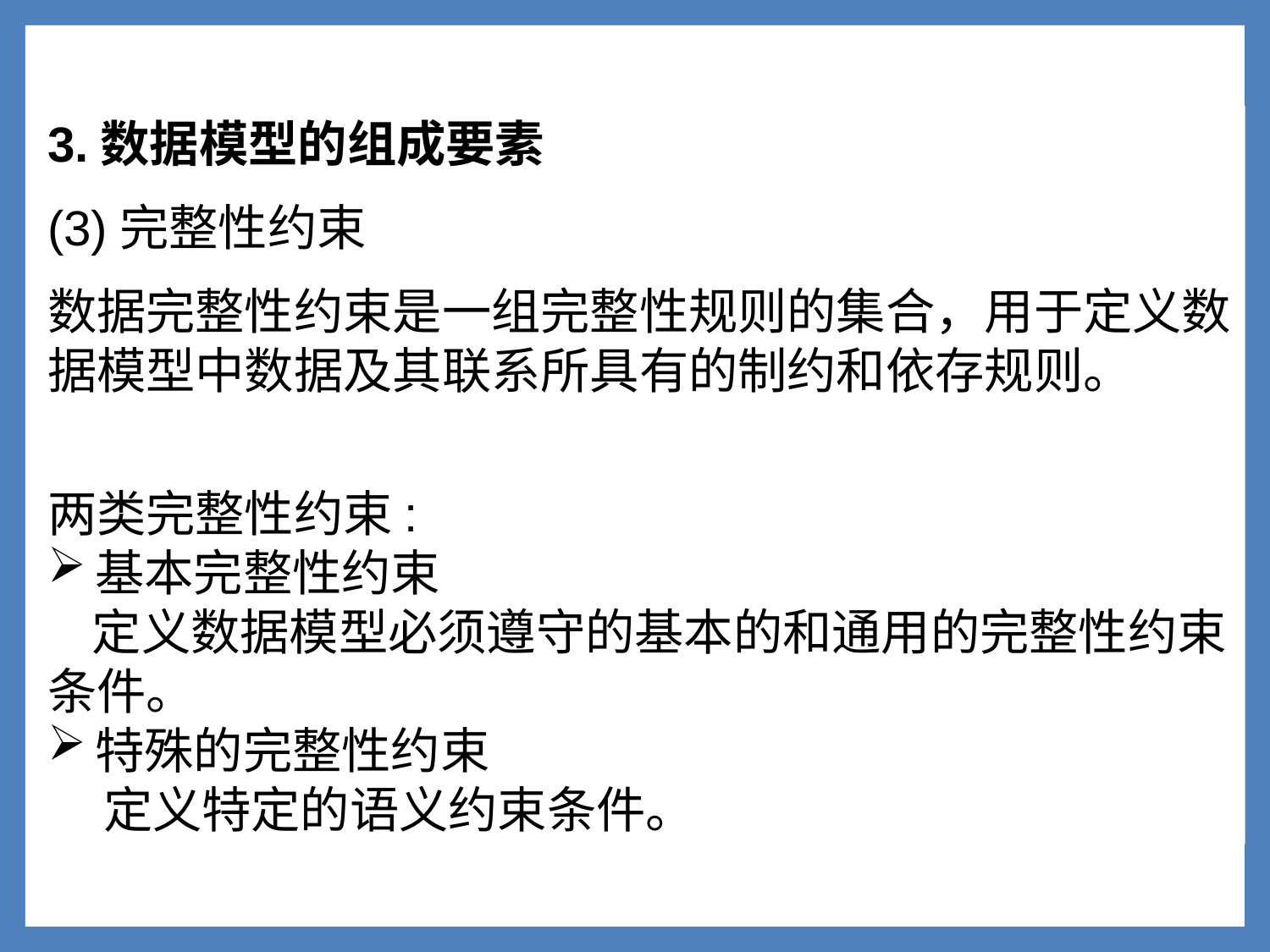

3.数据模型的组成要素
(3)完整性约束
数据完整性约束是一组完整性规则的集合，用于定义数据模型中数据及其联系所具有的制约和依存规则。

两类完整性约束:
基本完整性约束
   定义数据模型必须遵守的基本的和通用的完整性约束条件。
特殊的完整性约束
    定义特定的语义约束条件。